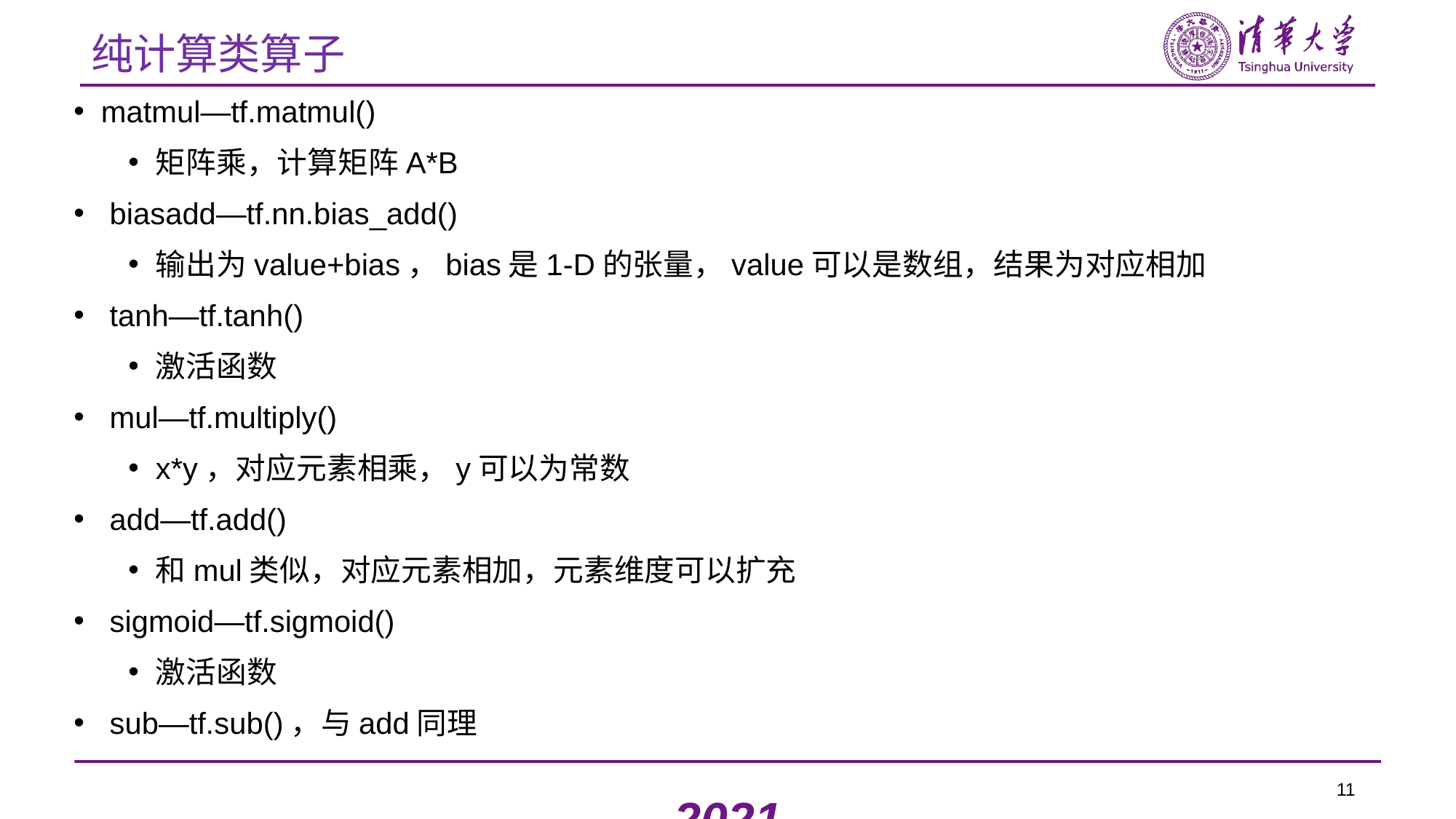

# 纯计算类算子
matmul—tf.matmul()
矩阵乘，计算矩阵A*B
 biasadd—tf.nn.bias_add()
输出为value+bias，bias是1-D的张量，value可以是数组，结果为对应相加
 tanh—tf.tanh()
激活函数
 mul—tf.multiply()
x*y，对应元素相乘，y可以为常数
 add—tf.add()
和mul类似，对应元素相加，元素维度可以扩充
 sigmoid—tf.sigmoid()
激活函数
 sub—tf.sub()，与add同理
11